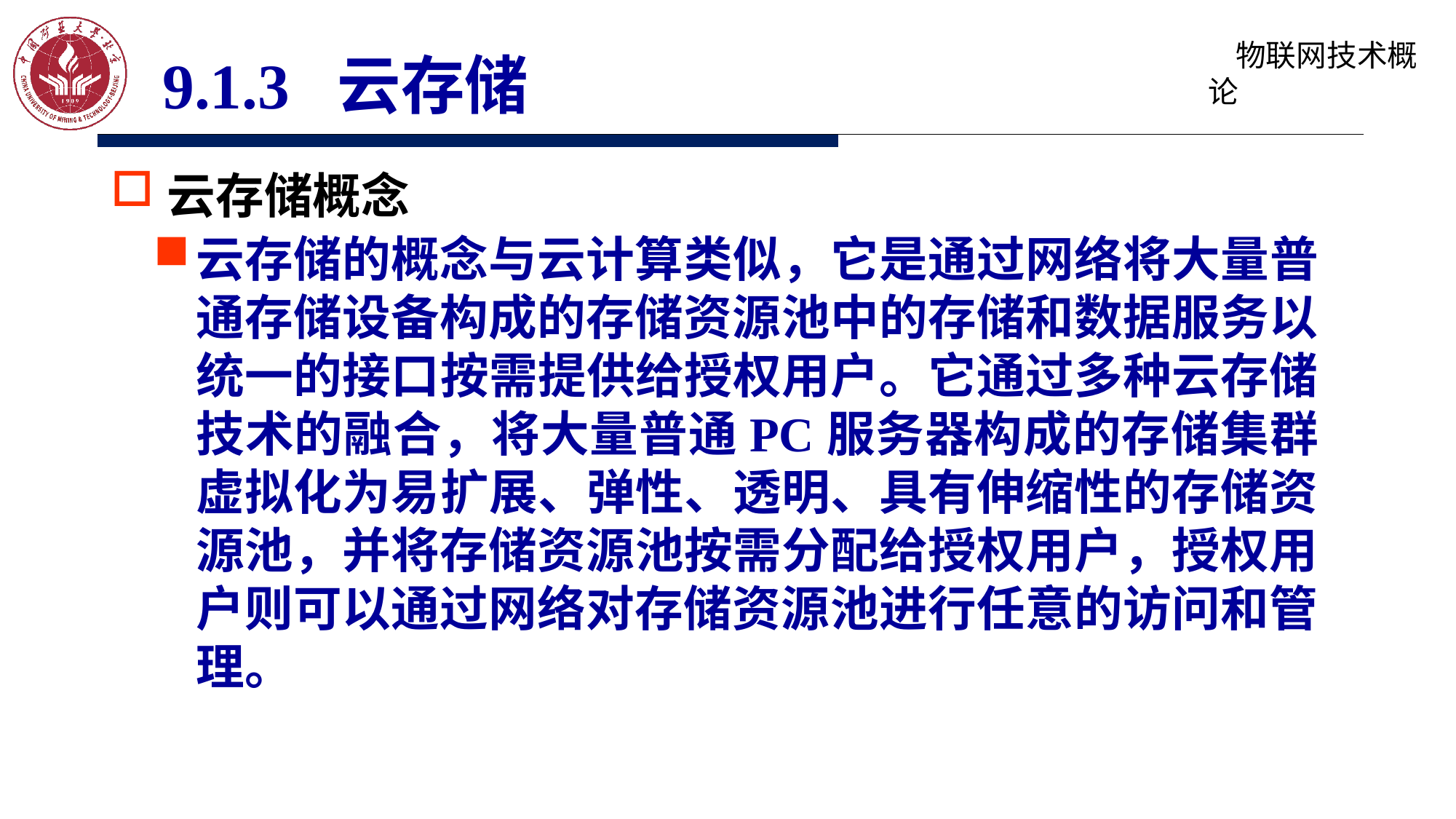

9.1.3  云存储
云存储概念
云存储的概念与云计算类似，它是通过网络将大量普通存储设备构成的存储资源池中的存储和数据服务以统一的接口按需提供给授权用户。它通过多种云存储技术的融合，将大量普通PC服务器构成的存储集群虚拟化为易扩展、弹性、透明、具有伸缩性的存储资源池，并将存储资源池按需分配给授权用户，授权用户则可以通过网络对存储资源池进行任意的访问和管理。